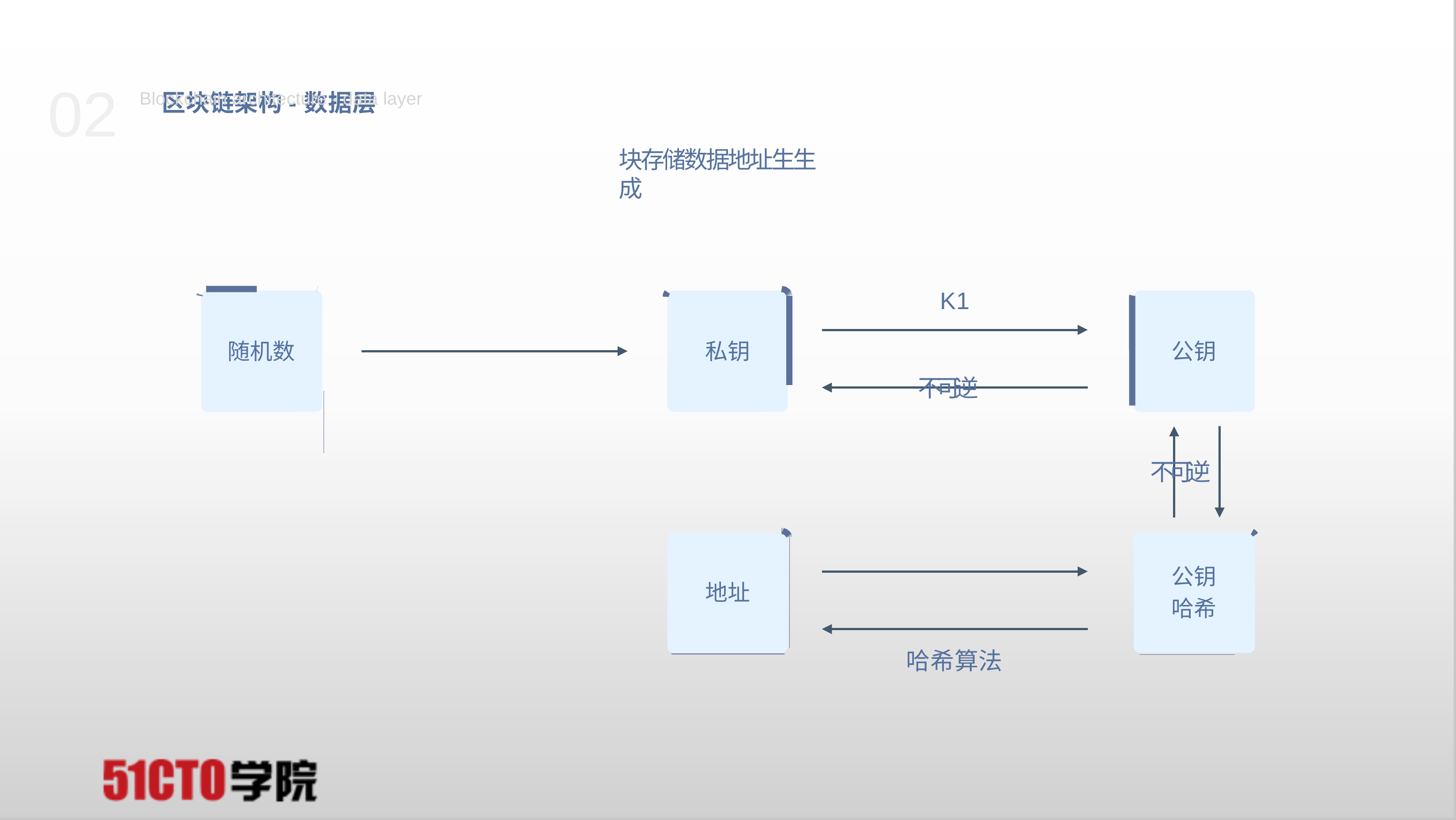

# 02 区块链架构-数据层
Blockchain architecture - data layer
块存储数据地址⽣生成
K1

随机数
私钥
公钥

不可逆

不可逆

公钥 哈希

地址

哈希算法